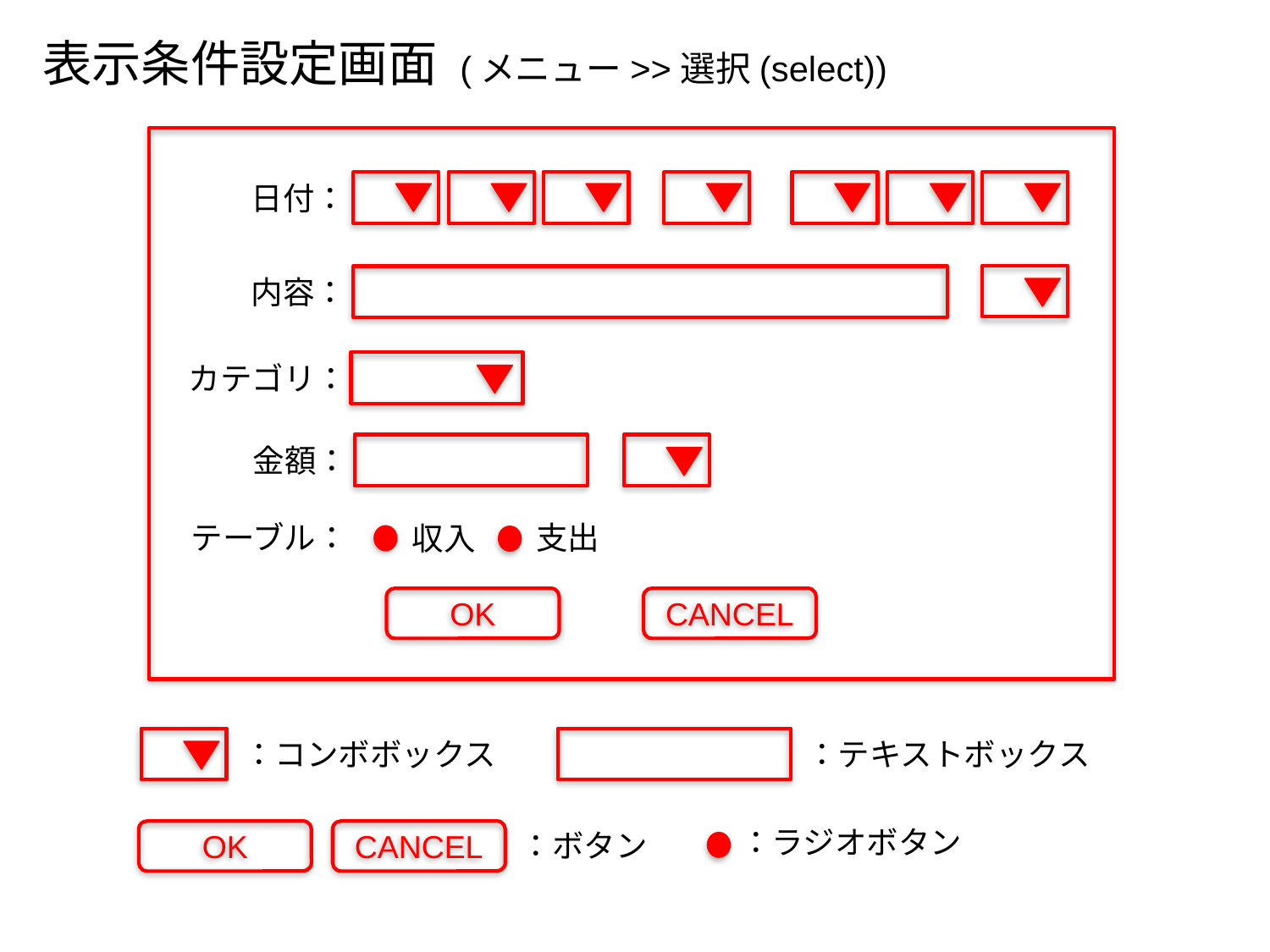

表示条件設定画面 (メニュー>>選択(select))

日付：

内容：

カテゴリ：

金額：

テーブル：
支出
収入

OK
CANCEL

：コンボボックス

：テキストボックス

：ラジオボタン
：ボタン
OK
CANCEL